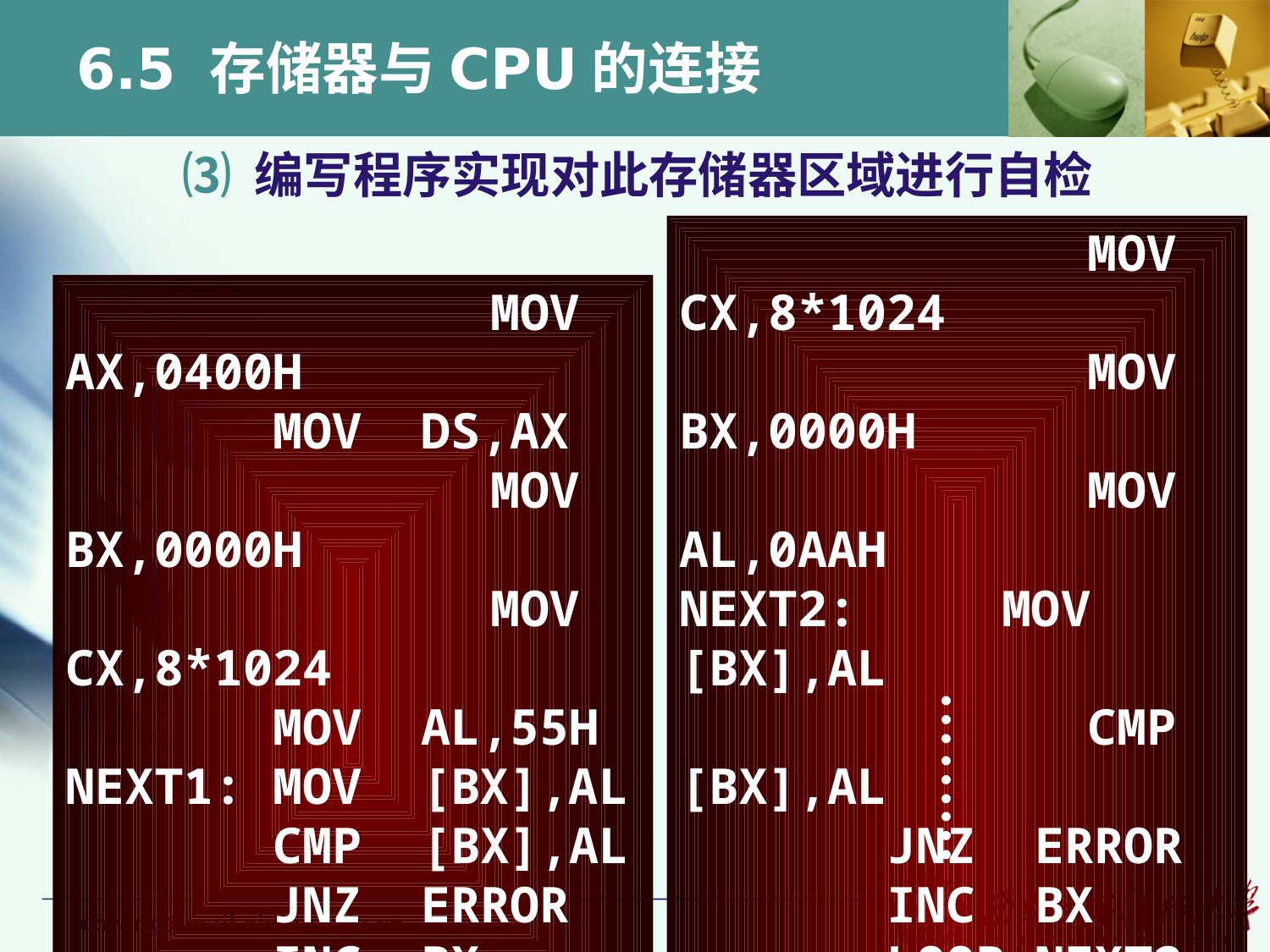

# 6.5 存储器与CPU的连接
⑶ 编写程序实现对此存储器区域进行自检
       MOV  CX,8*1024
       MOV  BX,0000H
       MOV  AL,0AAH
NEXT2: MOV  [BX],AL
       CMP  [BX],AL
       JNZ  ERROR
       INC  BX
       LOOP NEXT2

ERROR:

       MOV  AX,0400H
       MOV  DS,AX
       MOV  BX,0000H
       MOV  CX,8*1024
       MOV  AL,55H
NEXT1: MOV  [BX],AL
       CMP  [BX],AL
       JNZ  ERROR
       INC  BX
       LOOP NEXT1
…
……
xtwang@mail.xidian.edu.cn